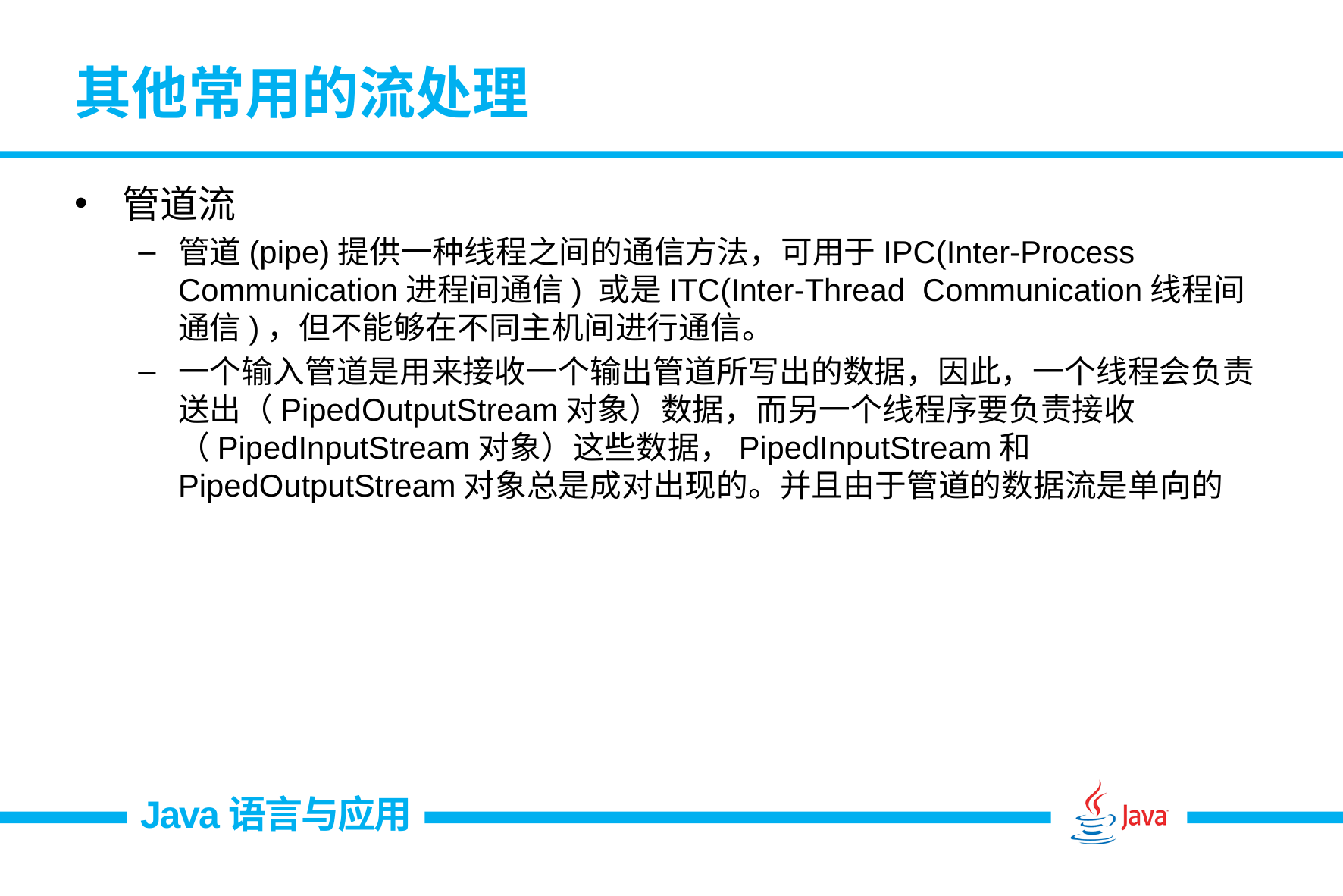

# 其他常用的流处理
管道流
管道(pipe)提供一种线程之间的通信方法，可用于IPC(Inter-Process Communication进程间通信) 或是ITC(Inter-Thread  Communication线程间通信)，但不能够在不同主机间进行通信。
一个输入管道是用来接收一个输出管道所写出的数据，因此，一个线程会负责送出（PipedOutputStream对象）数据，而另一个线程序要负责接收（PipedInputStream对象）这些数据，PipedInputStream和PipedOutputStream对象总是成对出现的。并且由于管道的数据流是单向的